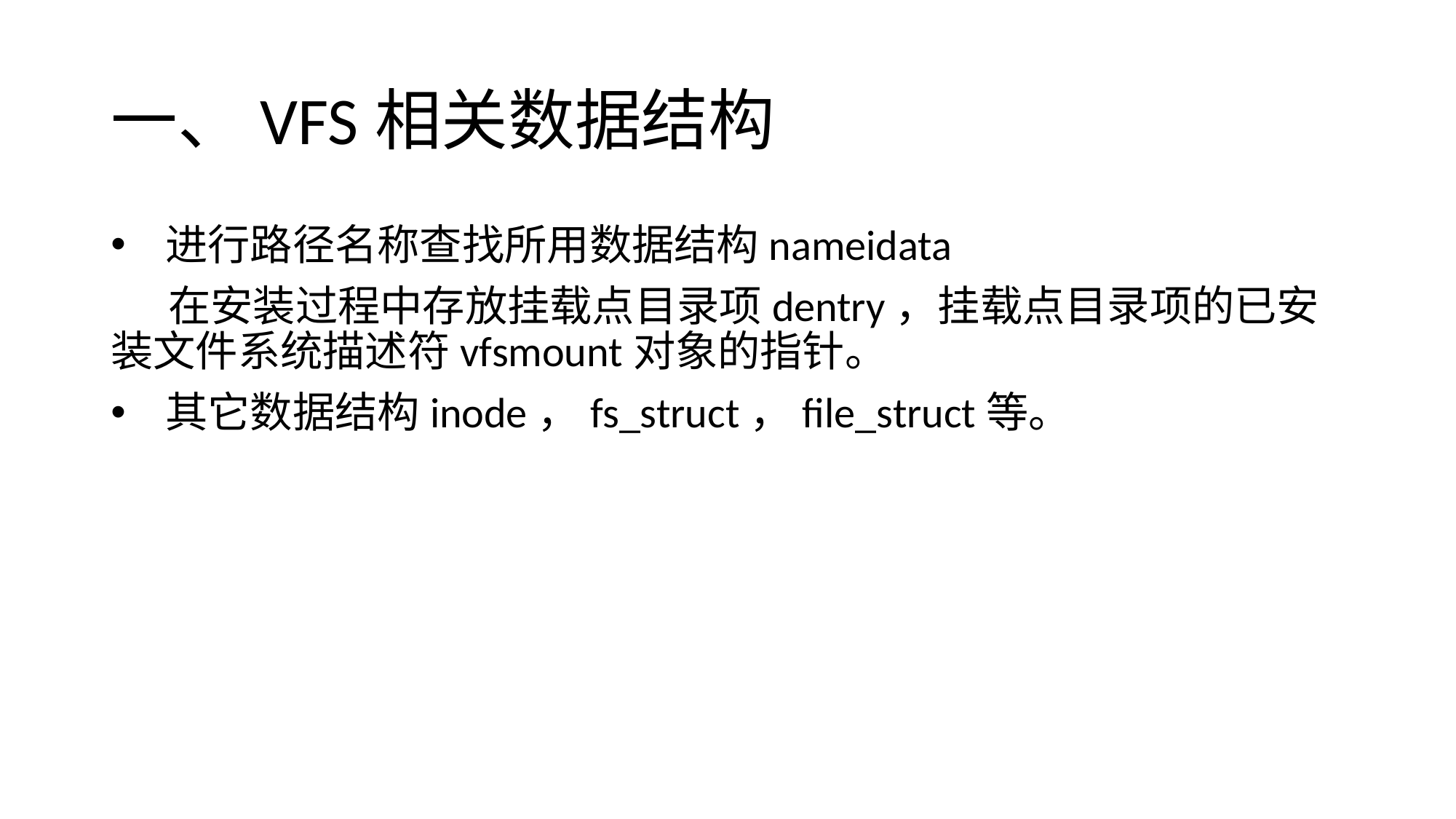

# 一、VFS相关数据结构
进行路径名称查找所用数据结构nameidata
     在安装过程中存放挂载点目录项dentry，挂载点目录项的已安装文件系统描述符vfsmount对象的指针。
其它数据结构inode，fs_struct，file_struct等。